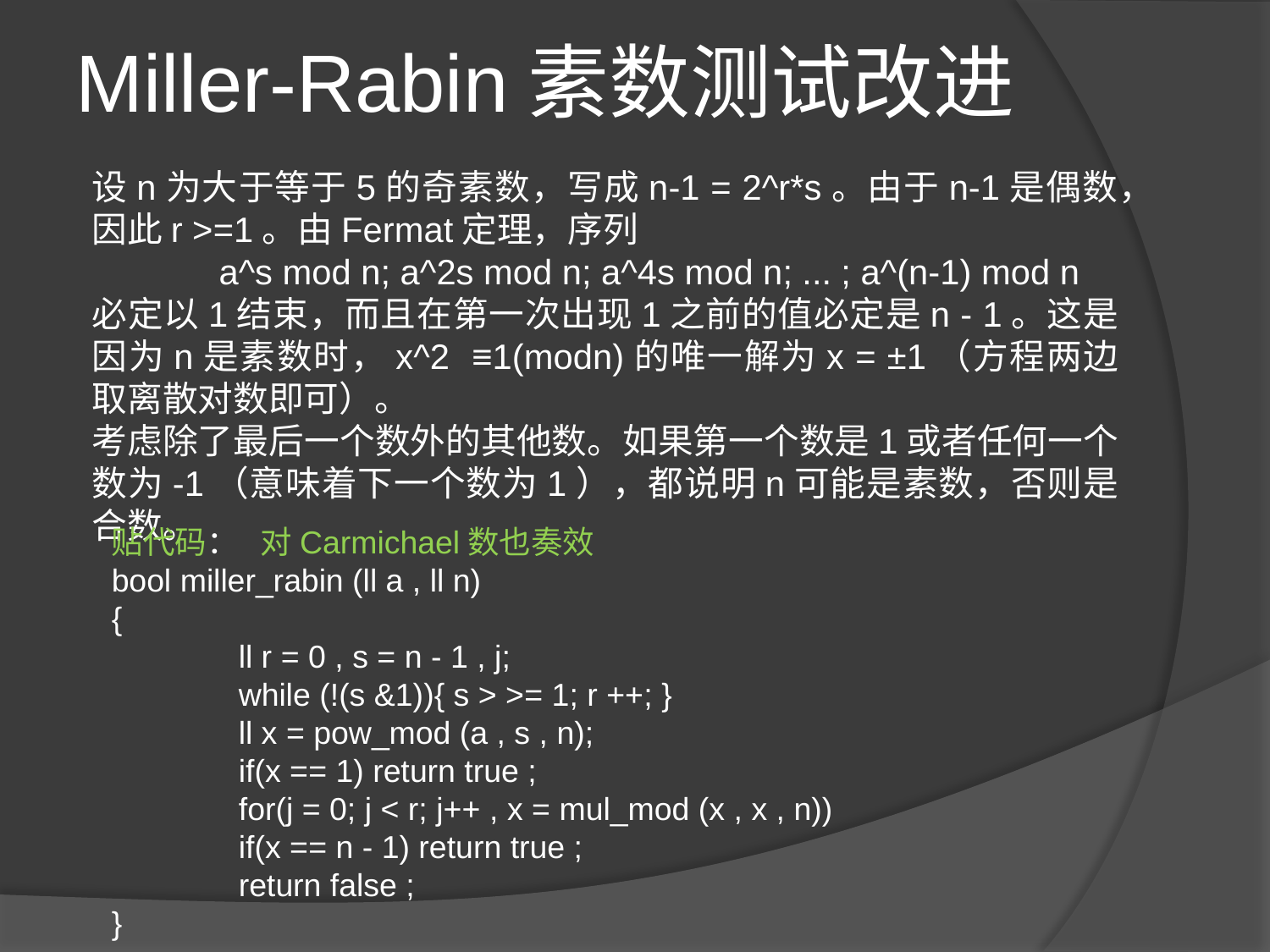

# Miller-Rabin素数测试改进
设n为大于等于5的奇素数，写成n-1 = 2^r*s。由于n-1是偶数，因此r >=1。由Fermat定理，序列
	a^s mod n; a^2s mod n; a^4s mod n; ... ; a^(n-1) mod n
必定以1结束，而且在第一次出现1之前的值必定是n - 1。这是因为n是素数时，x^2  ≡1(modn)的唯一解为x = ±1（方程两边取离散对数即可）。
考虑除了最后一个数外的其他数。如果第一个数是1或者任何一个数为-1（意味着下一个数为1），都说明n可能是素数，否则是合数。
对Carmichael数也奏效
贴代码：
bool miller_rabin (ll a , ll n)
{
	ll r = 0 , s = n - 1 , j;
	while (!(s &1)){ s > >= 1; r ++; }
	ll x = pow_mod (a , s , n);
	if(x == 1) return true ;
	for(j = 0; j < r; j++ , x = mul_mod (x , x , n))
	if(x == n - 1) return true ;
	return false ;
}